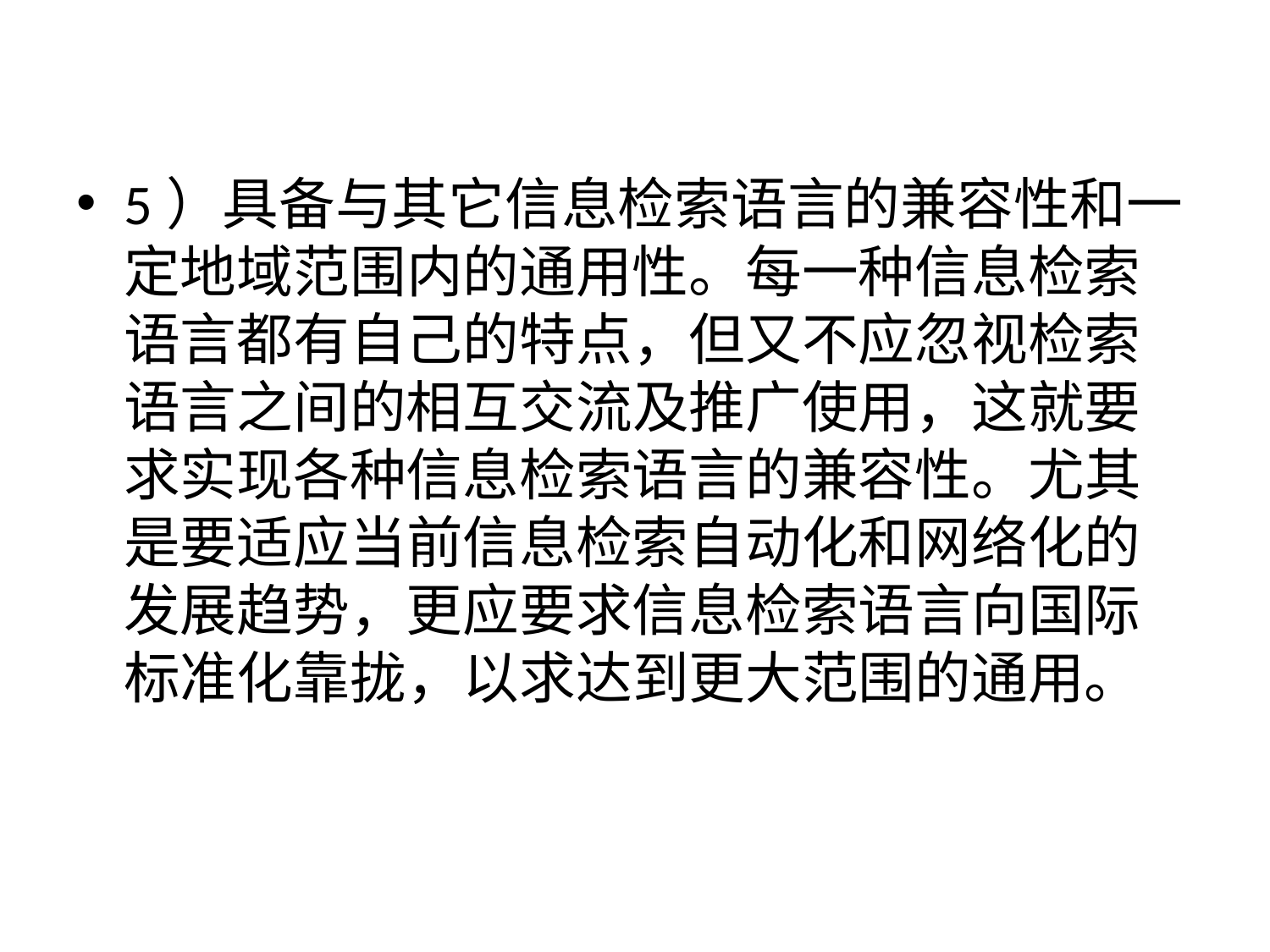

5）具备与其它信息检索语言的兼容性和一定地域范围内的通用性。每一种信息检索语言都有自己的特点，但又不应忽视检索语言之间的相互交流及推广使用，这就要求实现各种信息检索语言的兼容性。尤其是要适应当前信息检索自动化和网络化的发展趋势，更应要求信息检索语言向国际标准化靠拢，以求达到更大范围的通用。